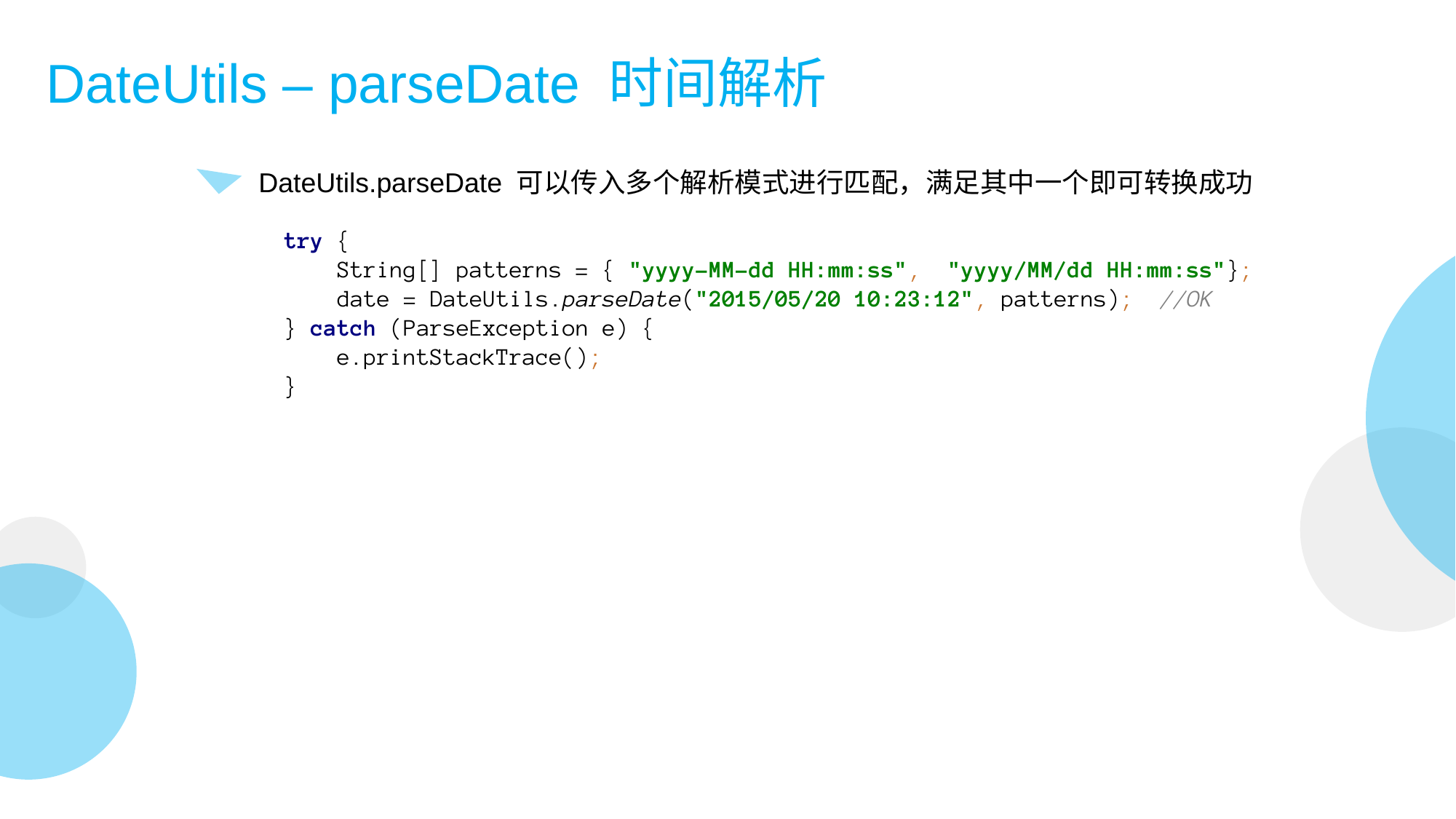

# DateUtils – parseDate 时间解析
DateUtils.parseDate 可以传入多个解析模式进行匹配，满足其中一个即可转换成功

try {
    String[] patterns = { "yyyy-MM-dd HH:mm:ss",  "yyyy/MM/dd HH:mm:ss"};
    date = DateUtils.parseDate("2015/05/20 10:23:12", patterns);  //OK
} catch (ParseException e) {
    e.printStackTrace();
}